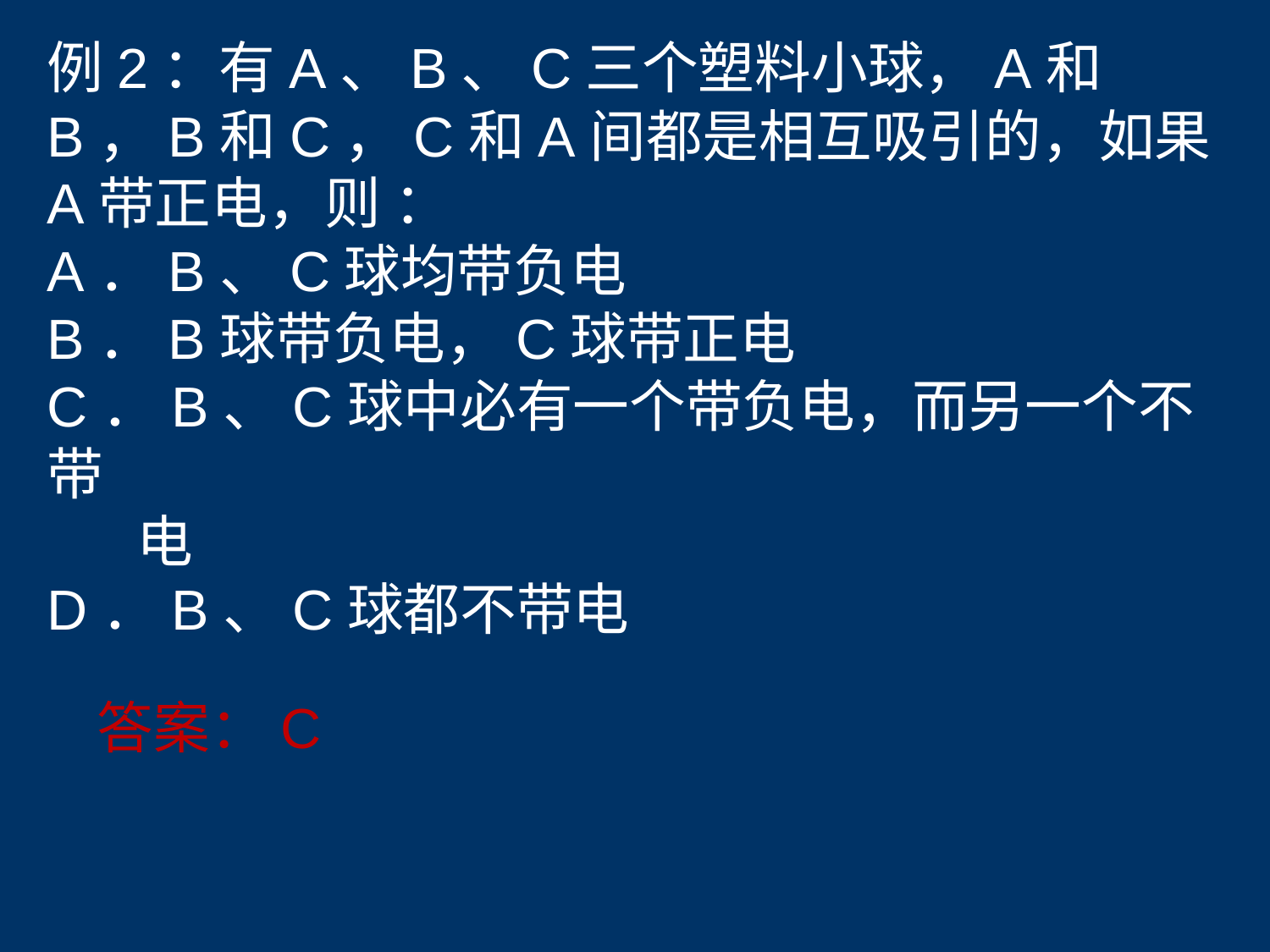

例2：有A、B、C三个塑料小球，A和B，B和C，C和A间都是相互吸引的，如果A带正电，则 ：
A．B、C球均带负电
B．B球带负电，C球带正电
C．B、C球中必有一个带负电，而另一个不带
      电
D．B、C球都不带电
答案：C